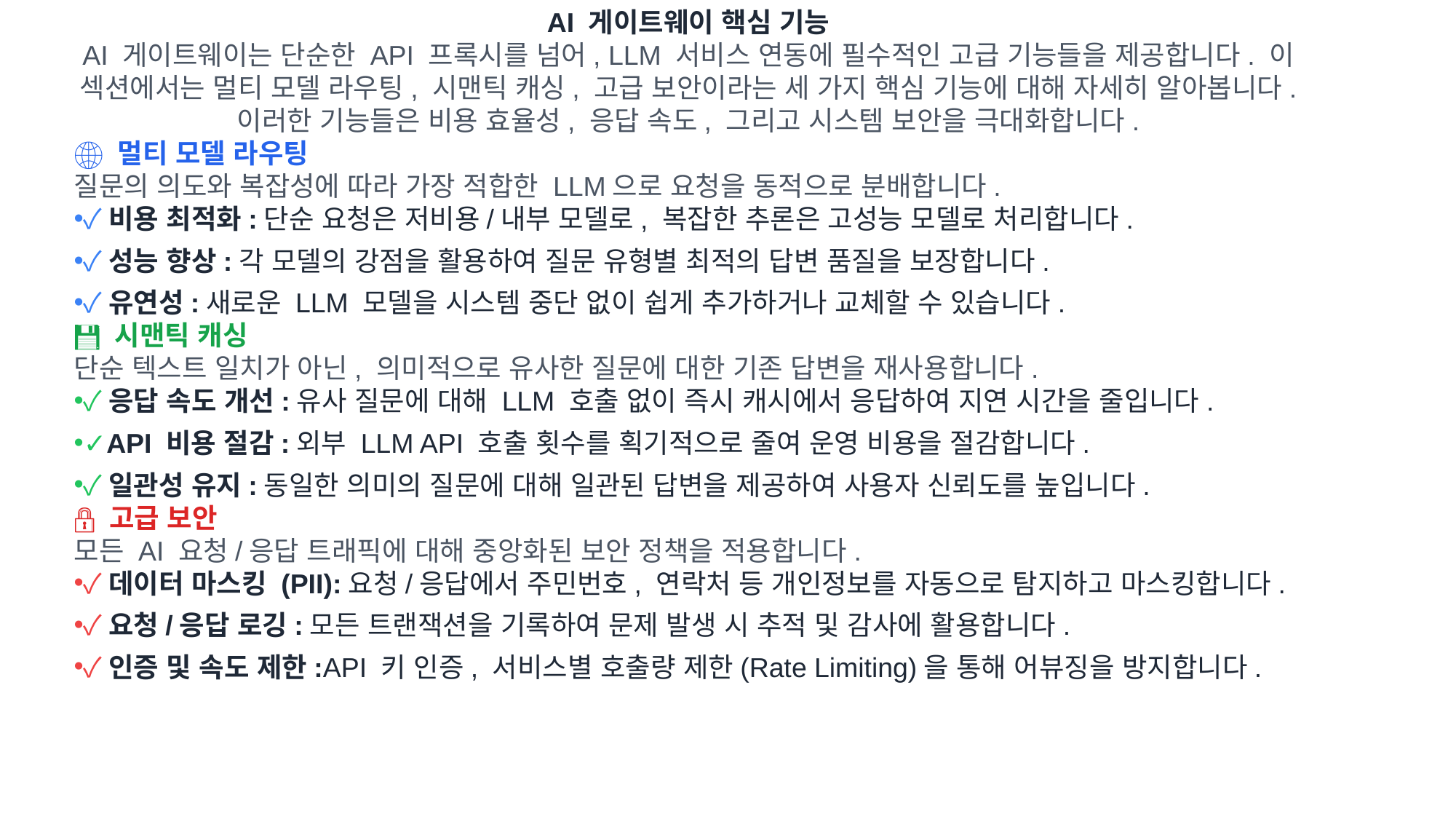

AI 게이트웨이 핵심 기능
AI 게이트웨이는 단순한 API 프록시를 넘어, LLM 서비스 연동에 필수적인 고급 기능들을 제공합니다. 이 섹션에서는 멀티 모델 라우팅, 시맨틱 캐싱, 고급 보안이라는 세 가지 핵심 기능에 대해 자세히 알아봅니다. 이러한 기능들은 비용 효율성, 응답 속도, 그리고 시스템 보안을 극대화합니다.
🌐 멀티 모델 라우팅
질문의 의도와 복잡성에 따라 가장 적합한 LLM으로 요청을 동적으로 분배합니다.
✓비용 최적화:단순 요청은 저비용/내부 모델로, 복잡한 추론은 고성능 모델로 처리합니다.
✓성능 향상:각 모델의 강점을 활용하여 질문 유형별 최적의 답변 품질을 보장합니다.
✓유연성:새로운 LLM 모델을 시스템 중단 없이 쉽게 추가하거나 교체할 수 있습니다.
💾 시맨틱 캐싱
단순 텍스트 일치가 아닌, 의미적으로 유사한 질문에 대한 기존 답변을 재사용합니다.
✓응답 속도 개선:유사 질문에 대해 LLM 호출 없이 즉시 캐시에서 응답하여 지연 시간을 줄입니다.
✓API 비용 절감:외부 LLM API 호출 횟수를 획기적으로 줄여 운영 비용을 절감합니다.
✓일관성 유지:동일한 의미의 질문에 대해 일관된 답변을 제공하여 사용자 신뢰도를 높입니다.
🔒 고급 보안
모든 AI 요청/응답 트래픽에 대해 중앙화된 보안 정책을 적용합니다.
✓데이터 마스킹 (PII):요청/응답에서 주민번호, 연락처 등 개인정보를 자동으로 탐지하고 마스킹합니다.
✓요청/응답 로깅:모든 트랜잭션을 기록하여 문제 발생 시 추적 및 감사에 활용합니다.
✓인증 및 속도 제한:API 키 인증, 서비스별 호출량 제한(Rate Limiting)을 통해 어뷰징을 방지합니다.